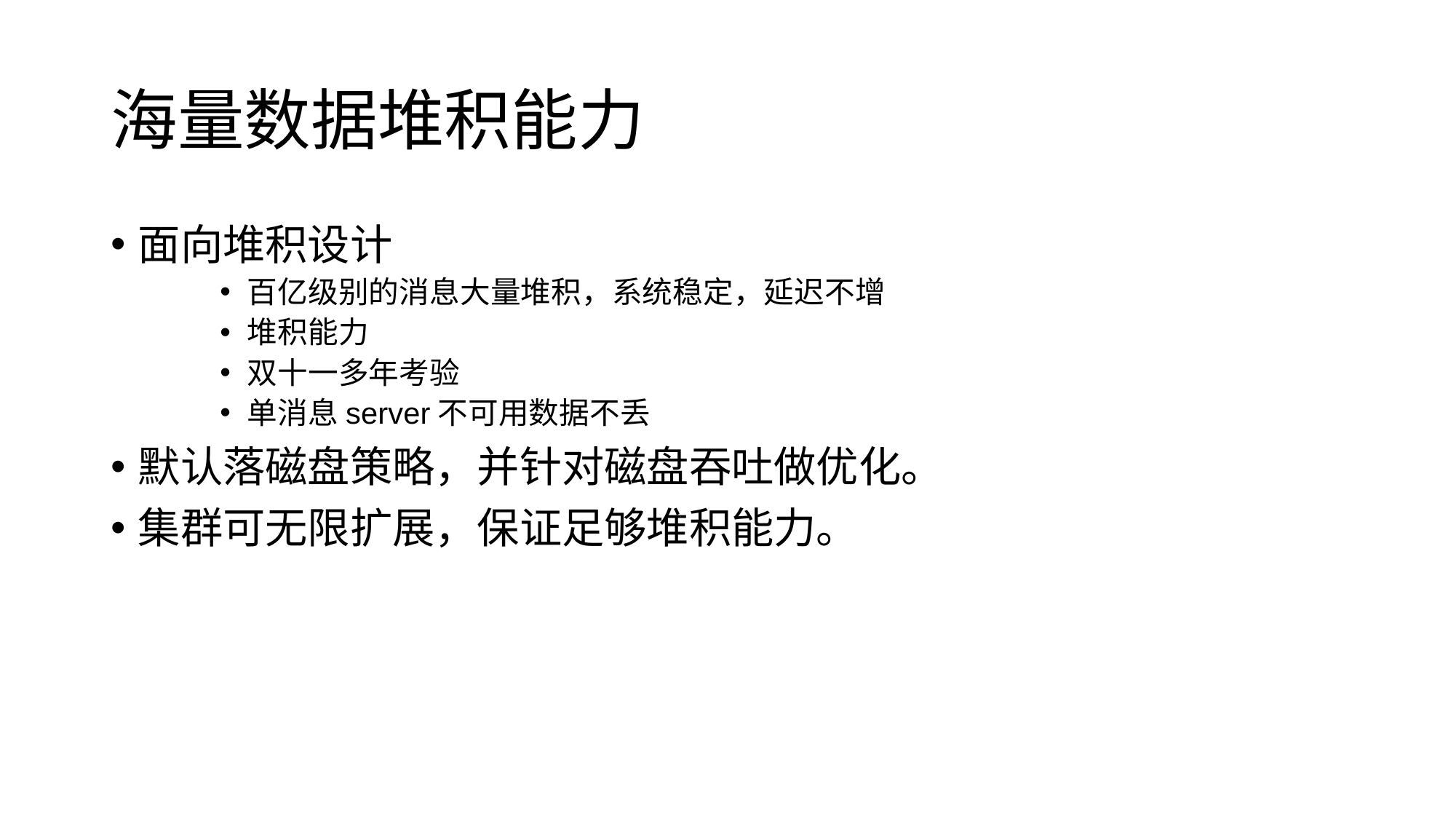

# 海量数据堆积能力
面向堆积设计
百亿级别的消息大量堆积，系统稳定，延迟不增
堆积能力
双十一多年考验
单消息server不可用数据不丢
默认落磁盘策略，并针对磁盘吞吐做优化。
集群可无限扩展，保证足够堆积能力。